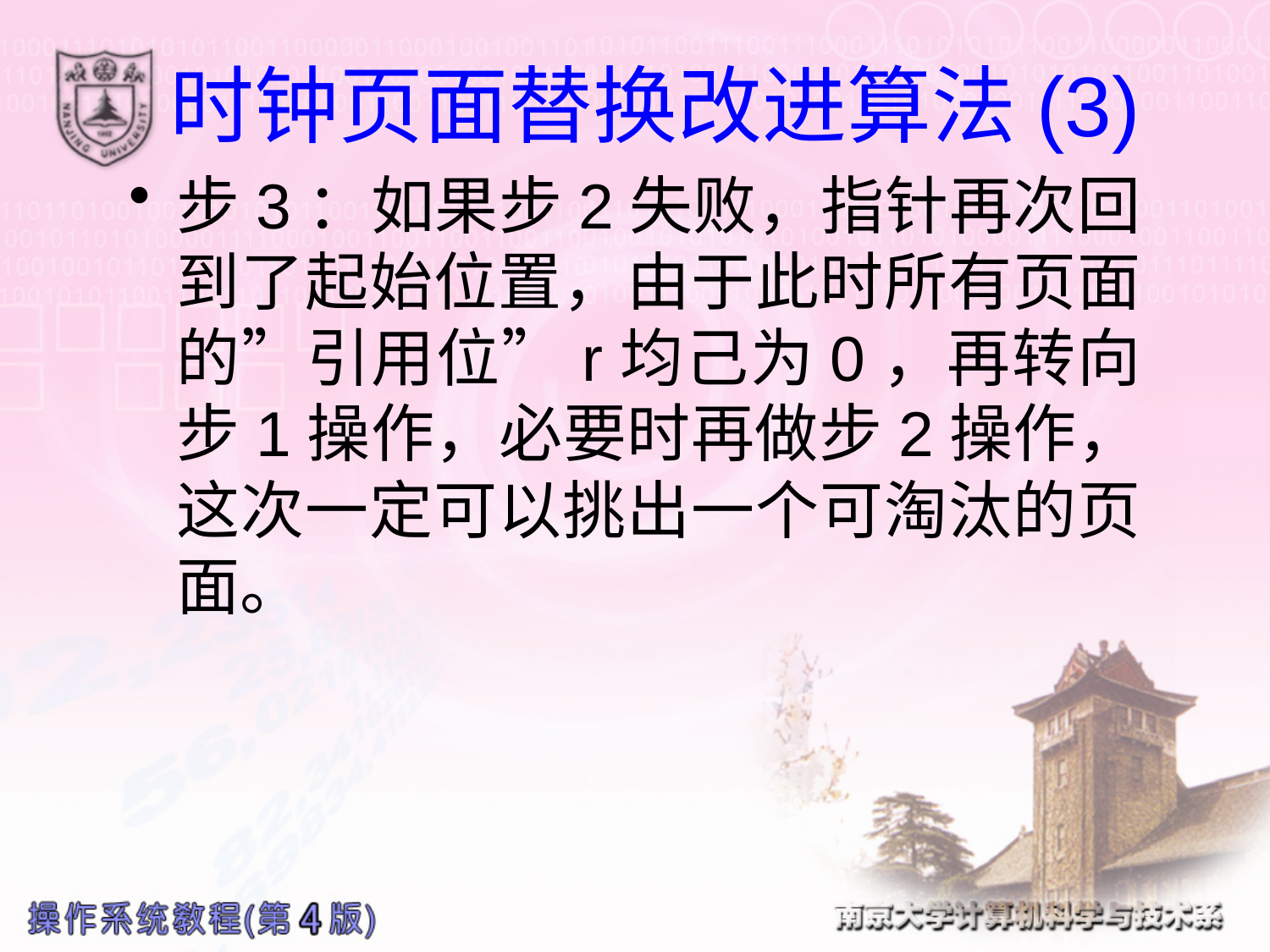

# 时钟页面替换改进算法(3)
步3：如果步2失败，指针再次回到了起始位置，由于此时所有页面的”引用位”r均己为0，再转向步1操作，必要时再做步2操作，这次一定可以挑出一个可淘汰的页面。